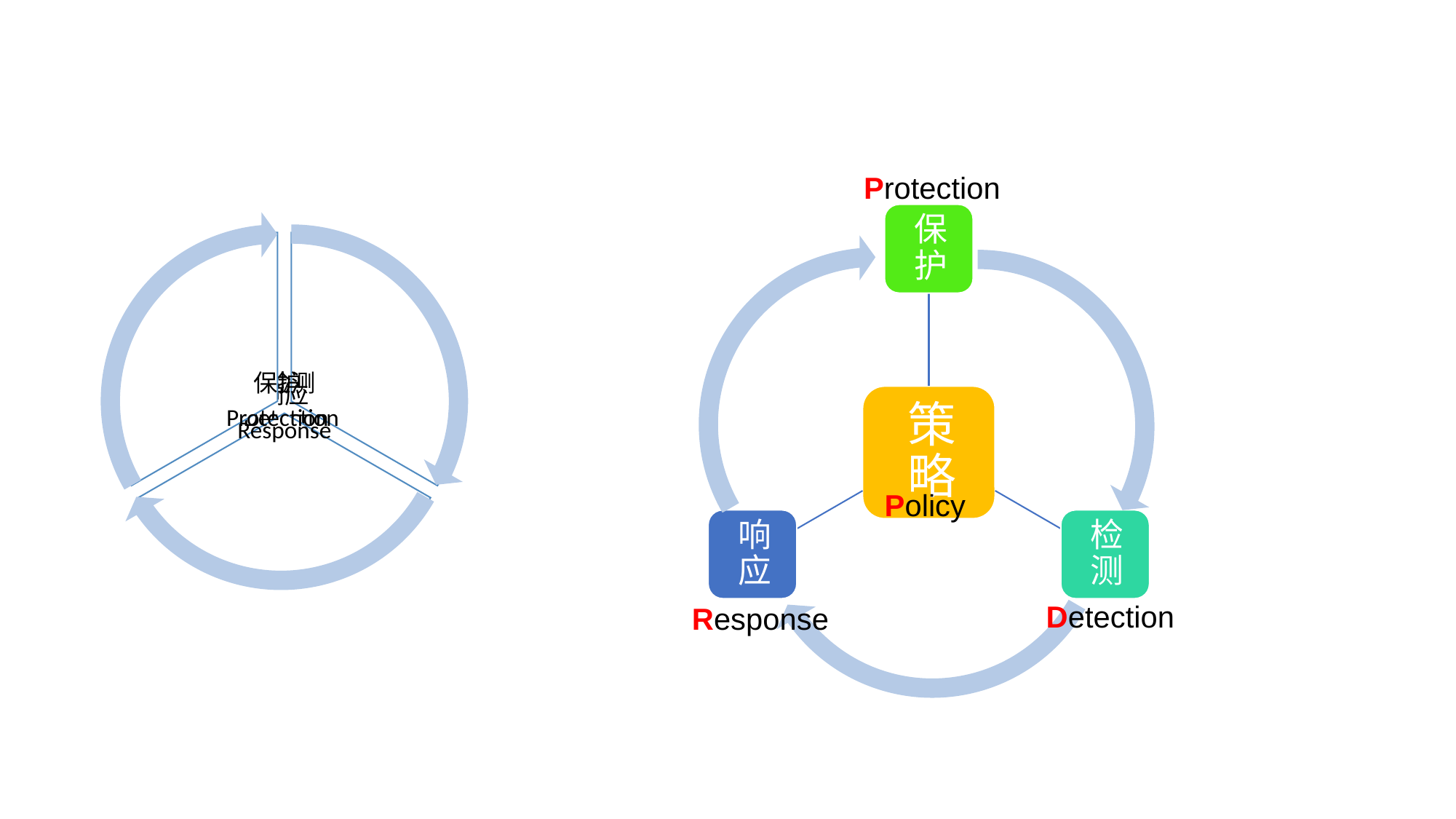

Protection
策略
保护
检测
响应
检测
Detection
响应
Response
保护
Protection

Policy
Detection
Response